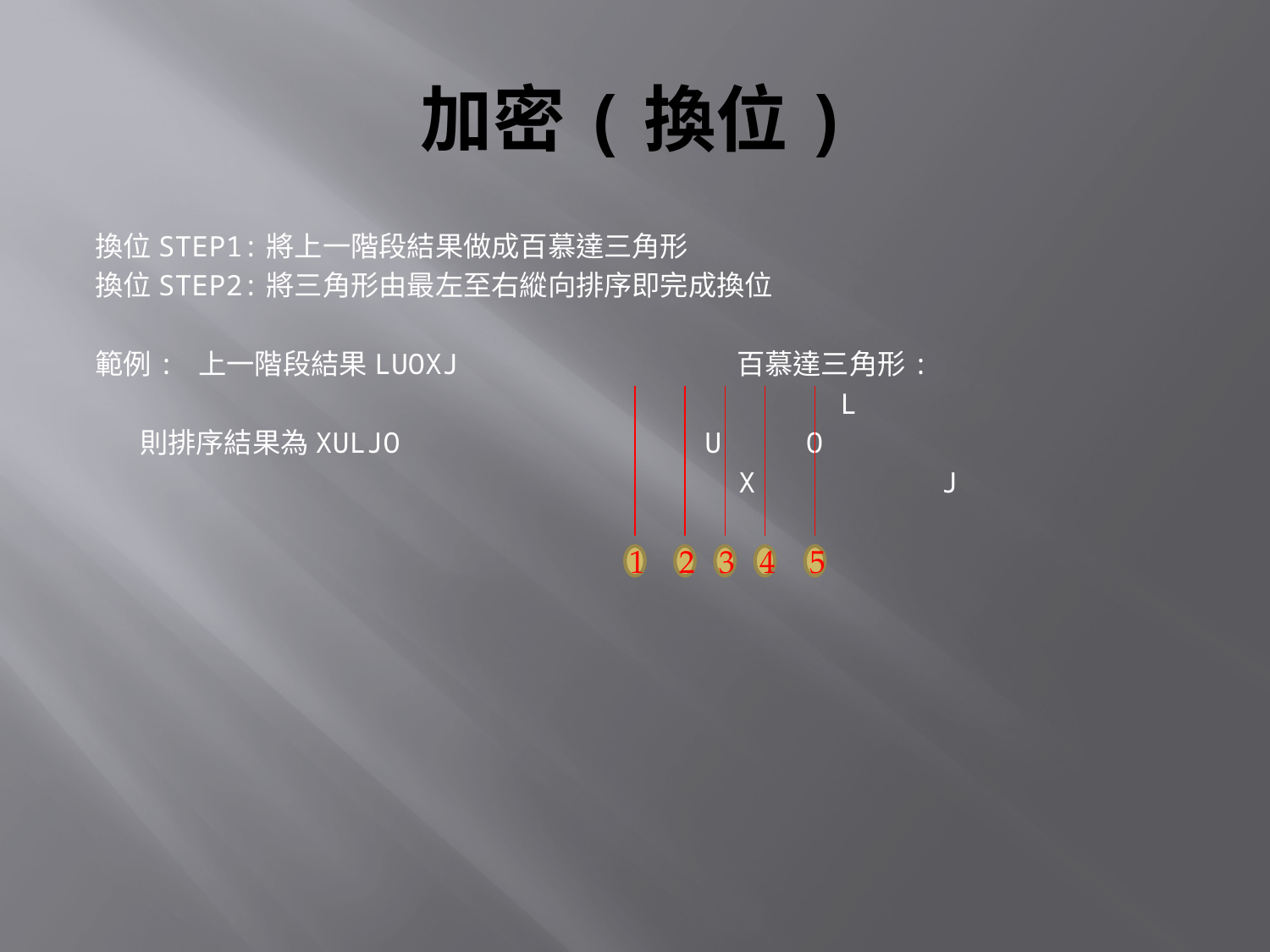

# 加密(換位)
換位STEP1:將上一階段結果做成百慕達三角形
換位STEP2:將三角形由最左至右縱向排序即完成換位

範例: 上一階段結果LUOXJ                百慕達三角形:
                                            L
      則排序結果為XULJO                  U     O
                                      X           J

1
2
3
4
5